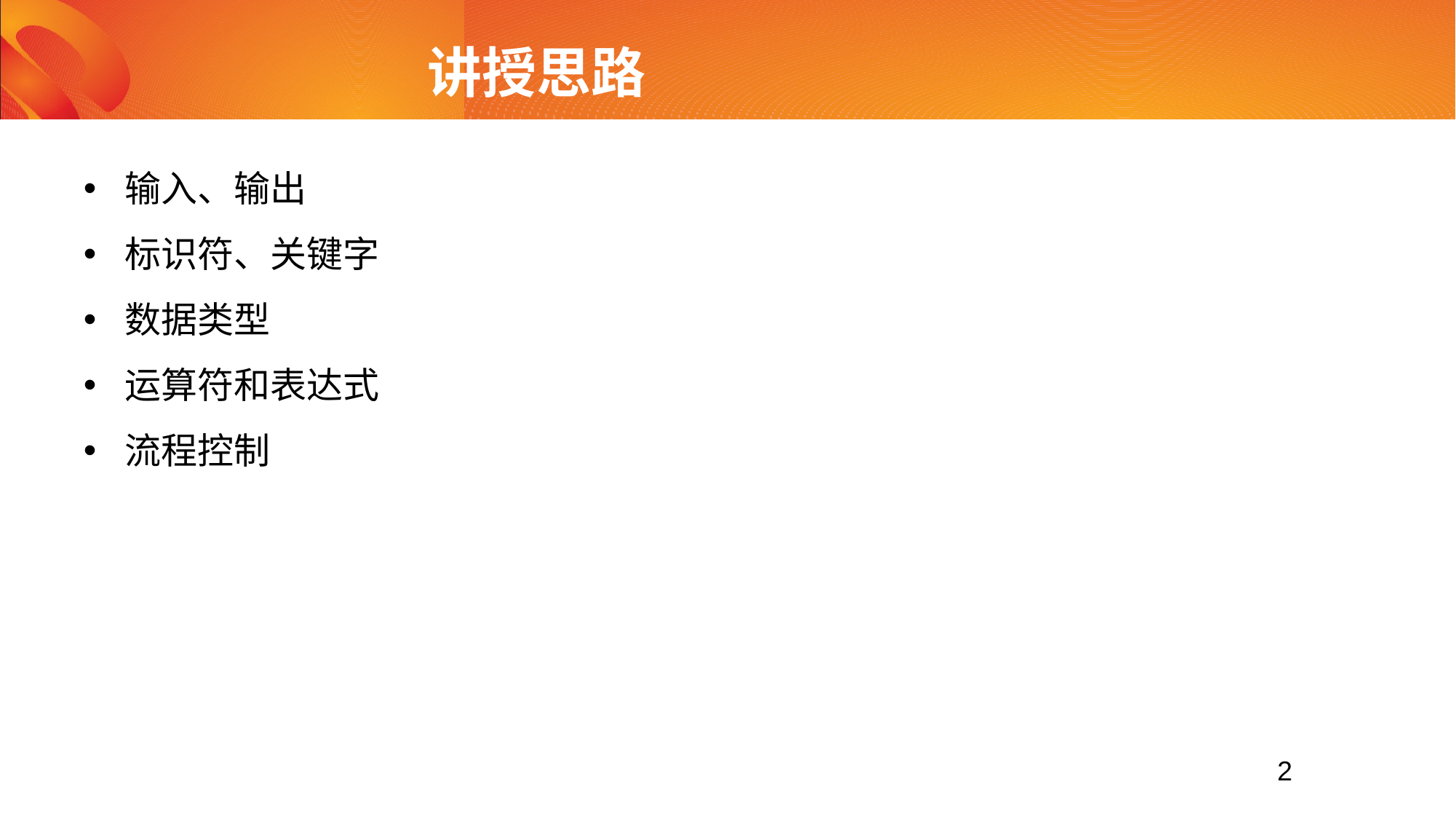

# 讲授思路
输入、输出
标识符、关键字
数据类型
运算符和表达式
流程控制